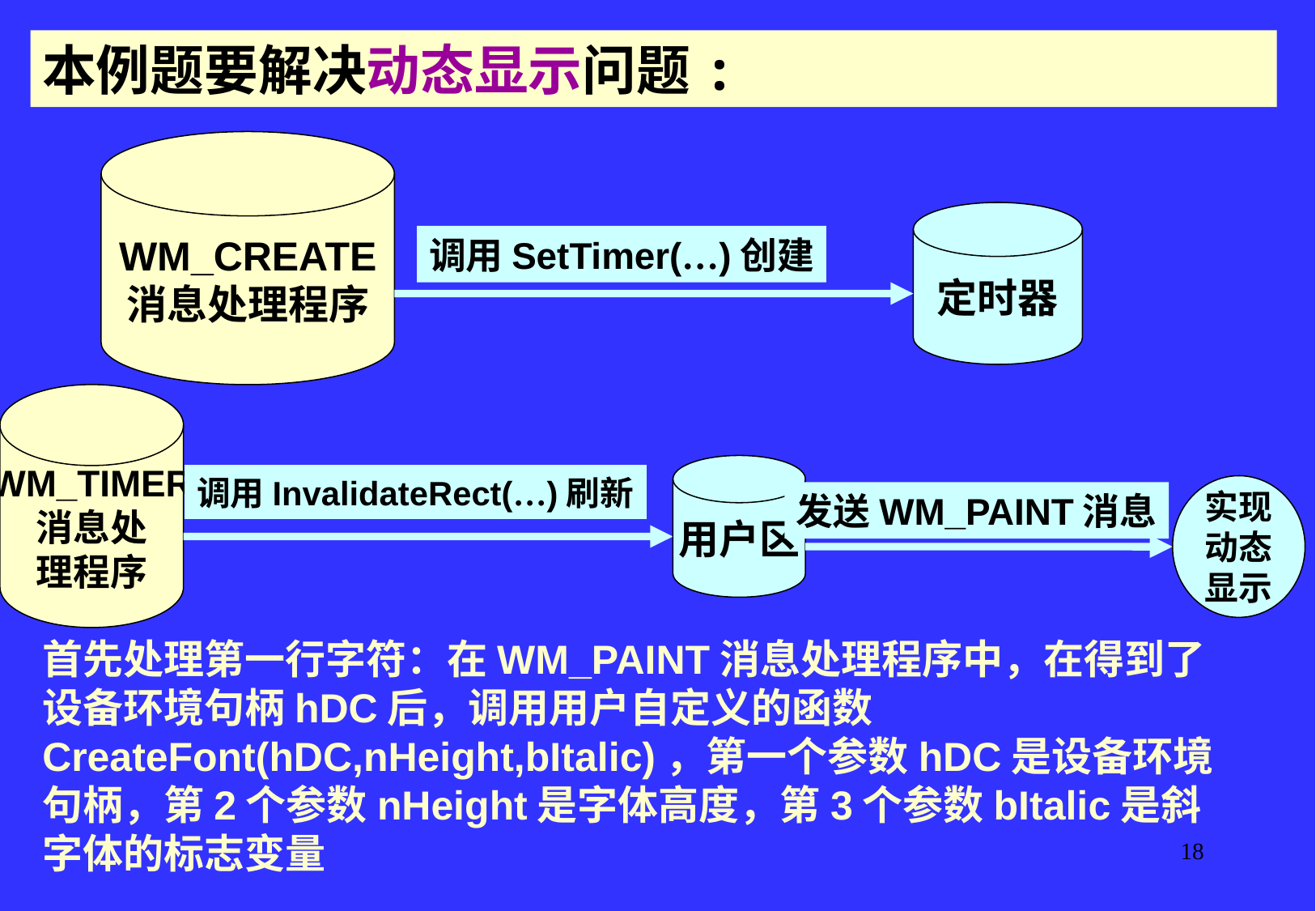

本例题要解决动态显示问题:
WM_CREATE
消息处理程序
定时器
调用SetTimer(…)创建

WM_TIMER
消息处
理程序
用户区
调用InvalidateRect(…)刷新
发送WM_PAINT消息

实现
动态
显示
首先处理第一行字符：在WM_PAINT消息处理程序中，在得到了设备环境句柄hDC后，调用用户自定义的函数CreateFont(hDC,nHeight,bItalic)，第一个参数hDC是设备环境句柄，第2个参数nHeight是字体高度，第3个参数bItalic是斜字体的标志变量
18